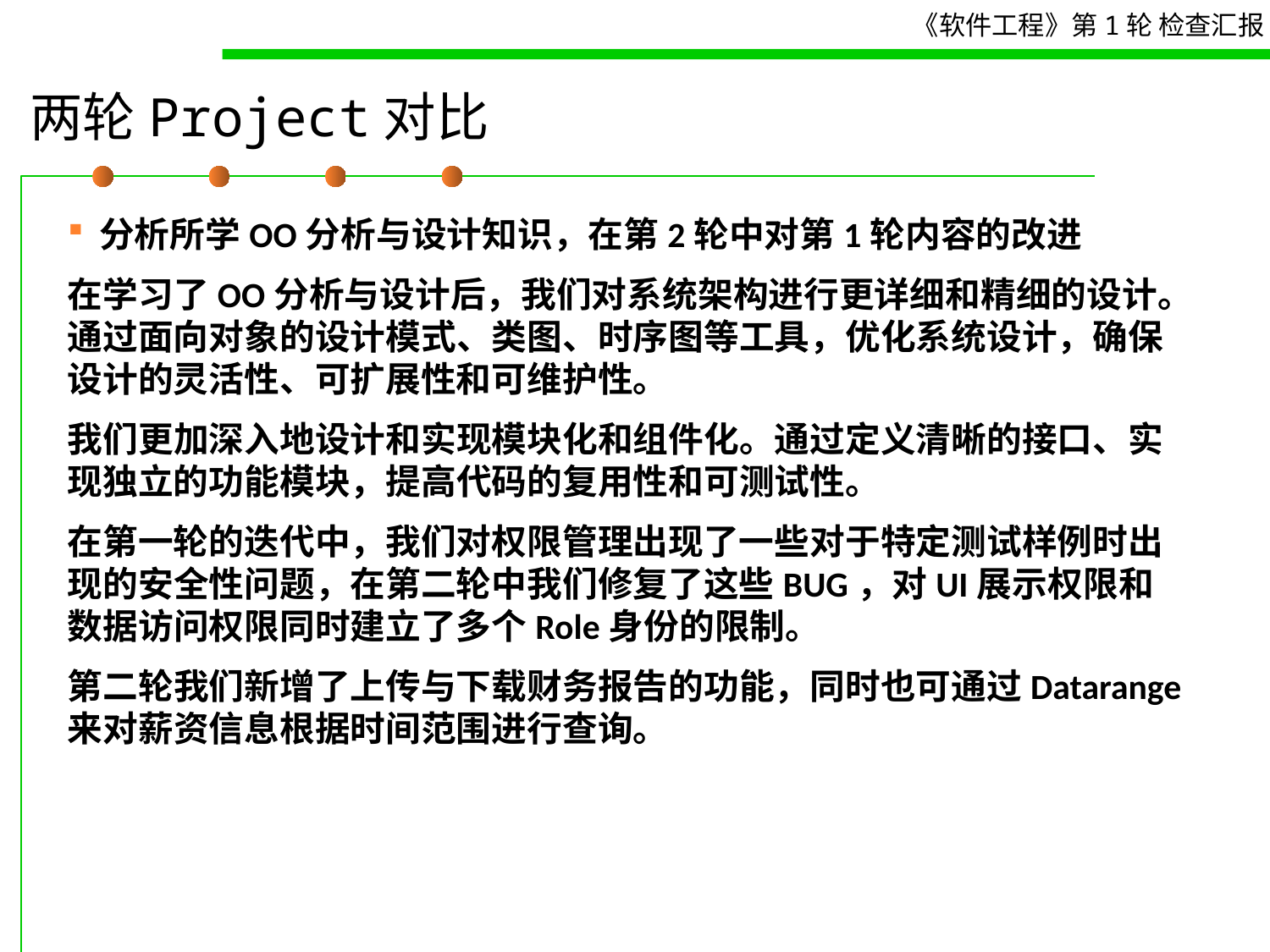

# 两轮Project对比
分析所学OO分析与设计知识，在第2轮中对第1轮内容的改进
在学习了OO分析与设计后，我们对系统架构进行更详细和精细的设计。通过面向对象的设计模式、类图、时序图等工具，优化系统设计，确保设计的灵活性、可扩展性和可维护性。
我们更加深入地设计和实现模块化和组件化。通过定义清晰的接口、实现独立的功能模块，提高代码的复用性和可测试性。
在第一轮的迭代中，我们对权限管理出现了一些对于特定测试样例时出现的安全性问题，在第二轮中我们修复了这些BUG，对UI展示权限和数据访问权限同时建立了多个Role身份的限制。
第二轮我们新增了上传与下载财务报告的功能，同时也可通过Datarange来对薪资信息根据时间范围进行查询。